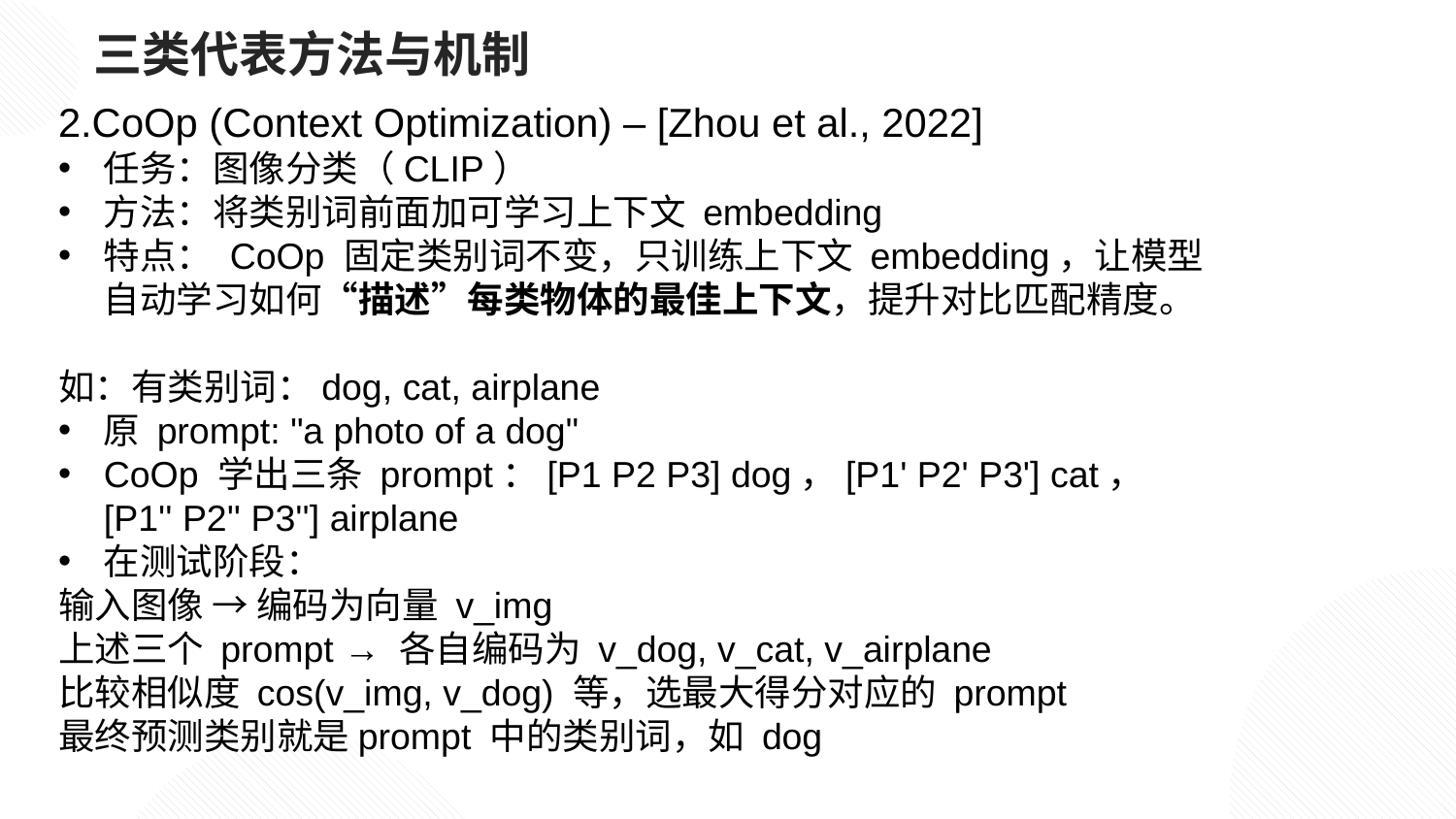

三类代表方法与机制
2.CoOp (Context Optimization) – [Zhou et al., 2022]
任务：图像分类（CLIP）
方法：将类别词前面加可学习上下文 embedding
特点： CoOp 固定类别词不变，只训练上下文 embedding，让模型自动学习如何“描述”每类物体的最佳上下文，提升对比匹配精度。

如：有类别词：dog, cat, airplane
原 prompt: "a photo of a dog"
CoOp 学出三条 prompt：[P1 P2 P3] dog，[P1' P2' P3'] cat，[P1'' P2'' P3''] airplane
在测试阶段：
输入图像 → 编码为向量 v_img
上述三个 prompt → 各自编码为 v_dog, v_cat, v_airplane
比较相似度 cos(v_img, v_dog) 等，选最大得分对应的 prompt
最终预测类别就是prompt 中的类别词，如 dog